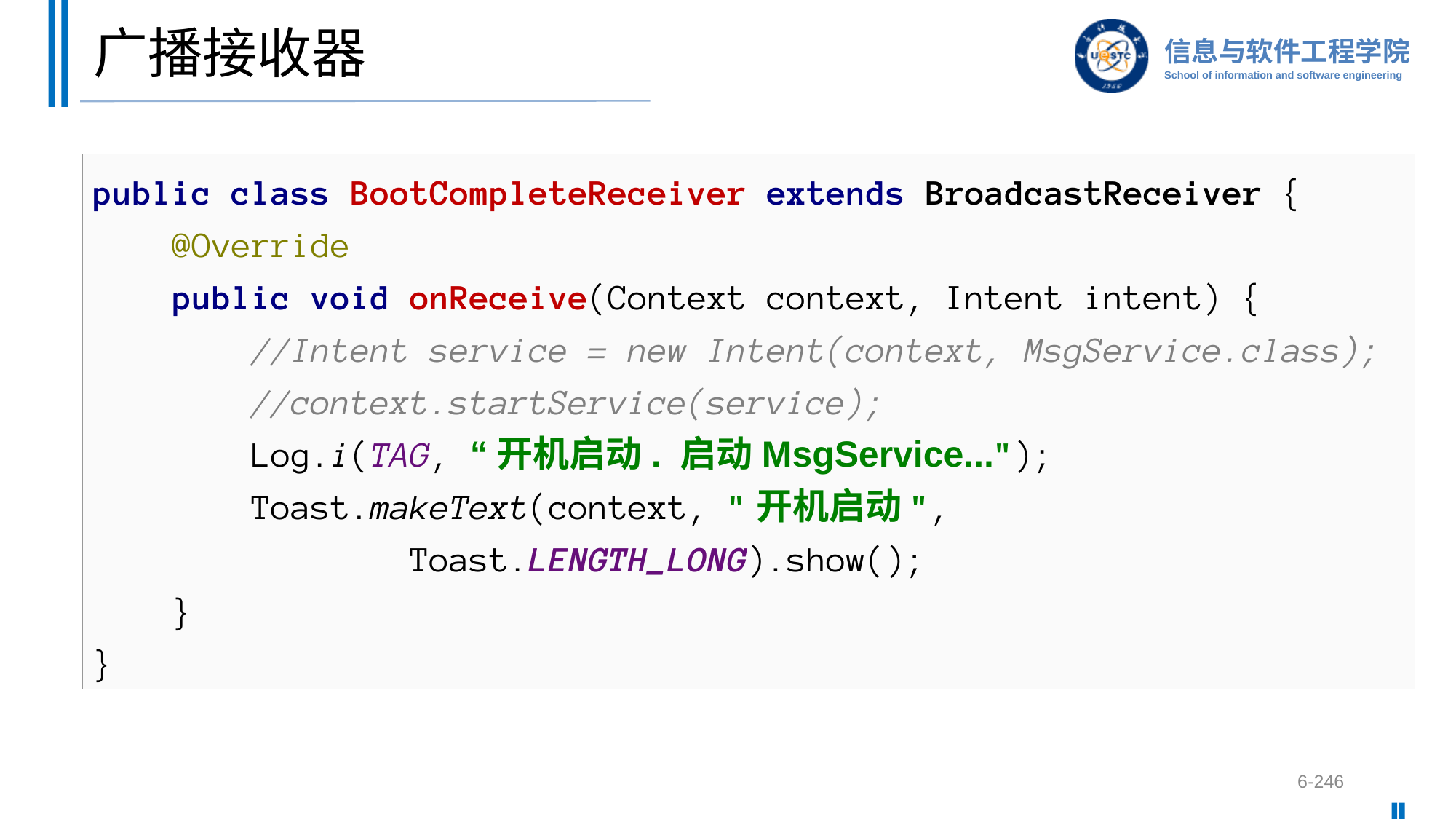

# 广播接收器
public class BootCompleteReceiver extends BroadcastReceiver {
    @Override
    public void onReceive(Context context, Intent intent) {
        //Intent service = new Intent(context, MsgService.class);
        //context.startService(service);
        Log.i(TAG, “开机启动. 启动MsgService...");
        Toast.makeText(context, "开机启动",
                Toast.LENGTH_LONG).show();
    }
}
6-246